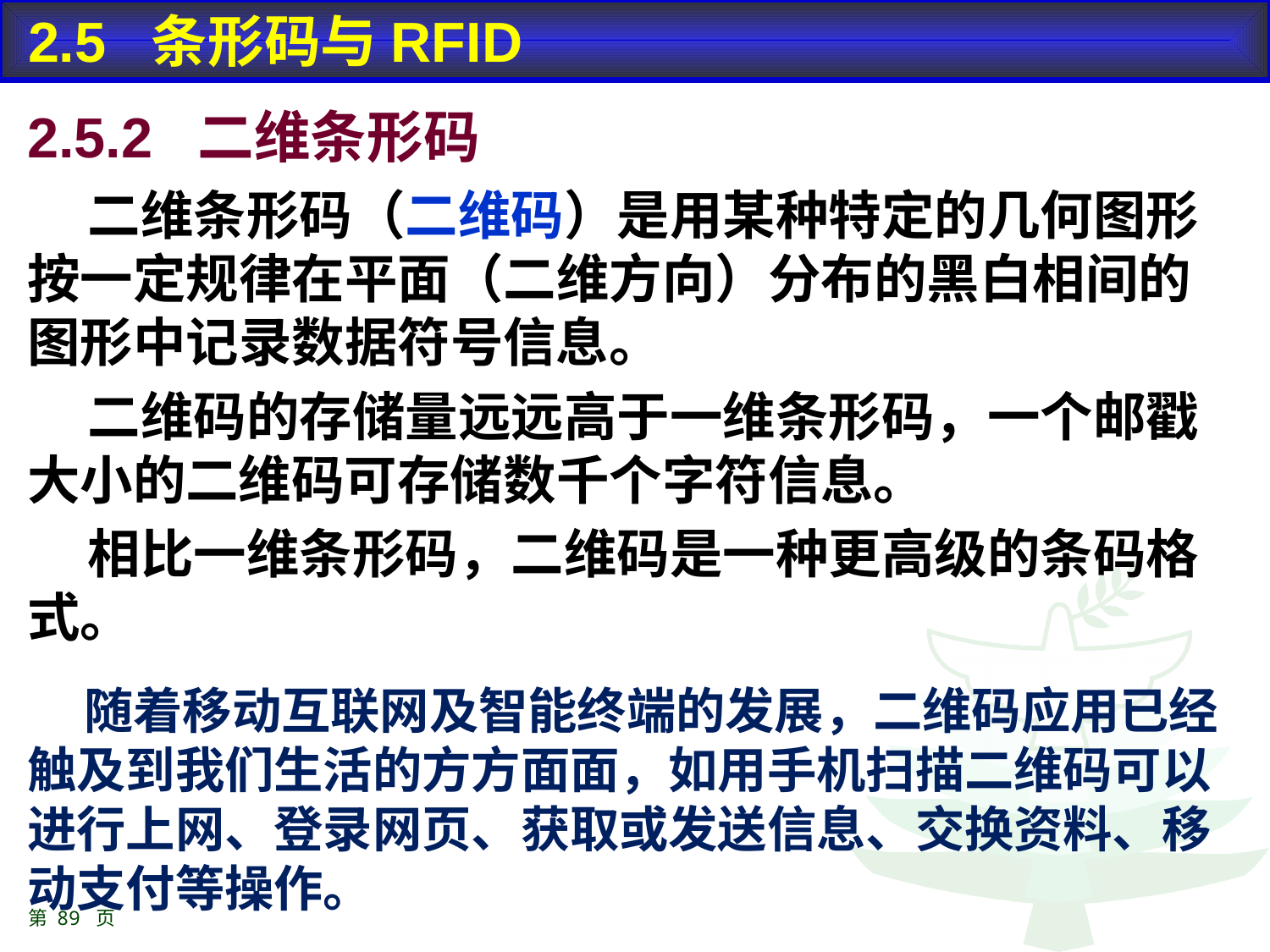

2.5  条形码与RFID
2.5.2  二维条形码
    二维条形码（二维码）是用某种特定的几何图形按一定规律在平面（二维方向）分布的黑白相间的图形中记录数据符号信息。
    二维码的存储量远远高于一维条形码，一个邮戳大小的二维码可存储数千个字符信息。
    相比一维条形码，二维码是一种更高级的条码格式。

    随着移动互联网及智能终端的发展，二维码应用已经触及到我们生活的方方面面，如用手机扫描二维码可以进行上网、登录网页、获取或发送信息、交换资料、移动支付等操作。